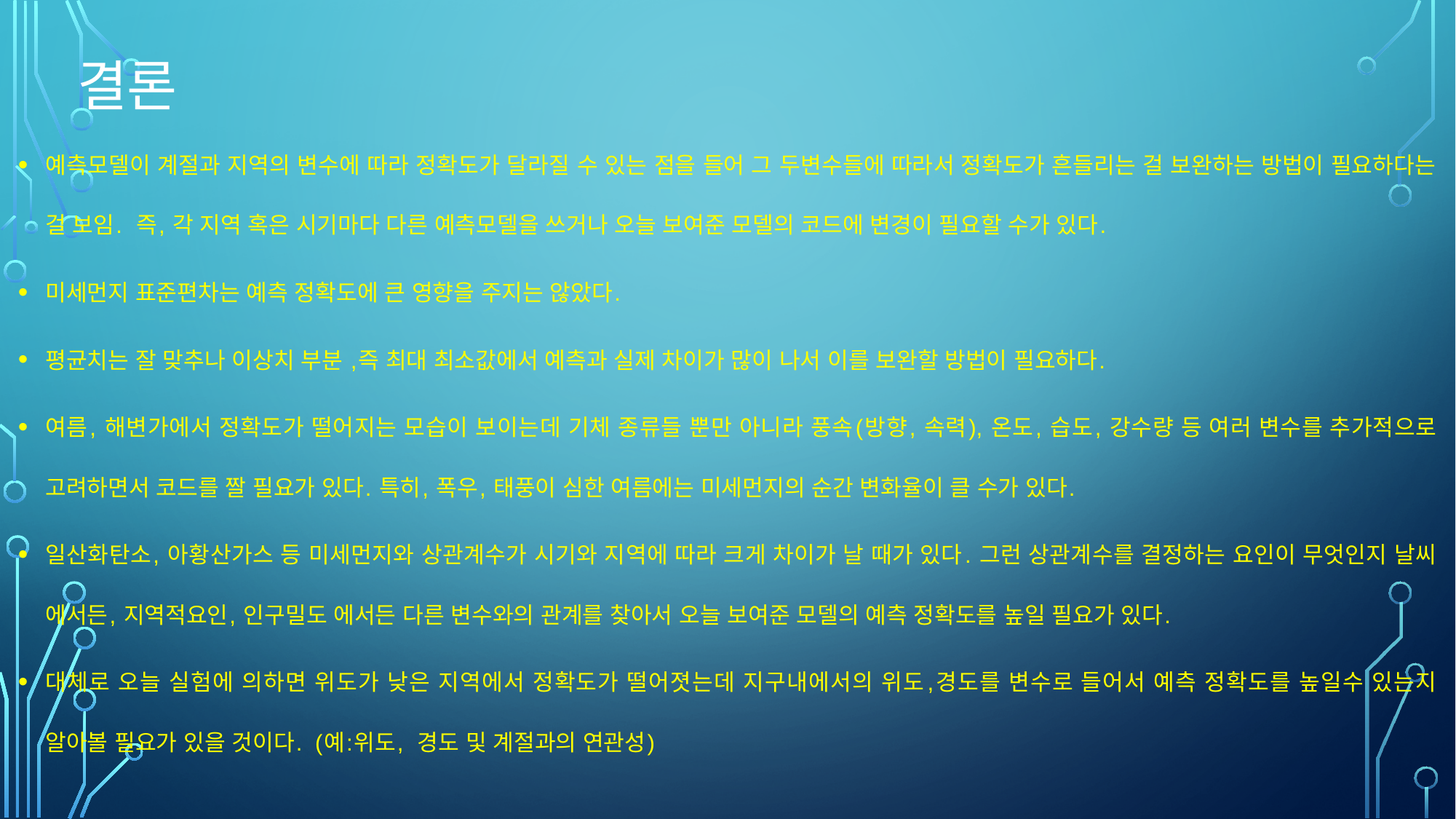

# 결론
예측모델이 계절과 지역의 변수에 따라 정확도가 달라질 수 있는 점을 들어 그 두변수들에 따라서 정확도가 흔들리는 걸 보완하는 방법이 필요하다는 걸 보임.  즉, 각 지역 혹은 시기마다 다른 예측모델을 쓰거나 오늘 보여준 모델의 코드에 변경이 필요할 수가 있다.
미세먼지 표준편차는 예측 정확도에 큰 영향을 주지는 않았다.
평균치는 잘 맞추나 이상치 부분 ,즉 최대 최소값에서 예측과 실제 차이가 많이 나서 이를 보완할 방법이 필요하다.
여름, 해변가에서 정확도가 떨어지는 모습이 보이는데 기체 종류들 뿐만 아니라 풍속(방향, 속력), 온도, 습도, 강수량 등 여러 변수를 추가적으로 고려하면서 코드를 짤 필요가 있다. 특히, 폭우, 태풍이 심한 여름에는 미세먼지의 순간 변화율이 클 수가 있다.
일산화탄소, 아황산가스 등 미세먼지와 상관계수가 시기와 지역에 따라 크게 차이가 날 때가 있다. 그런 상관계수를 결정하는 요인이 무엇인지 날씨 에서든, 지역적요인, 인구밀도 에서든 다른 변수와의 관계를 찾아서 오늘 보여준 모델의 예측 정확도를 높일 필요가 있다.
대체로 오늘 실험에 의하면 위도가 낮은 지역에서 정확도가 떨어졋는데 지구내에서의 위도,경도를 변수로 들어서 예측 정확도를 높일수 있는지 알아볼 필요가 있을 것이다.  (예:위도,  경도 및 계절과의 연관성)